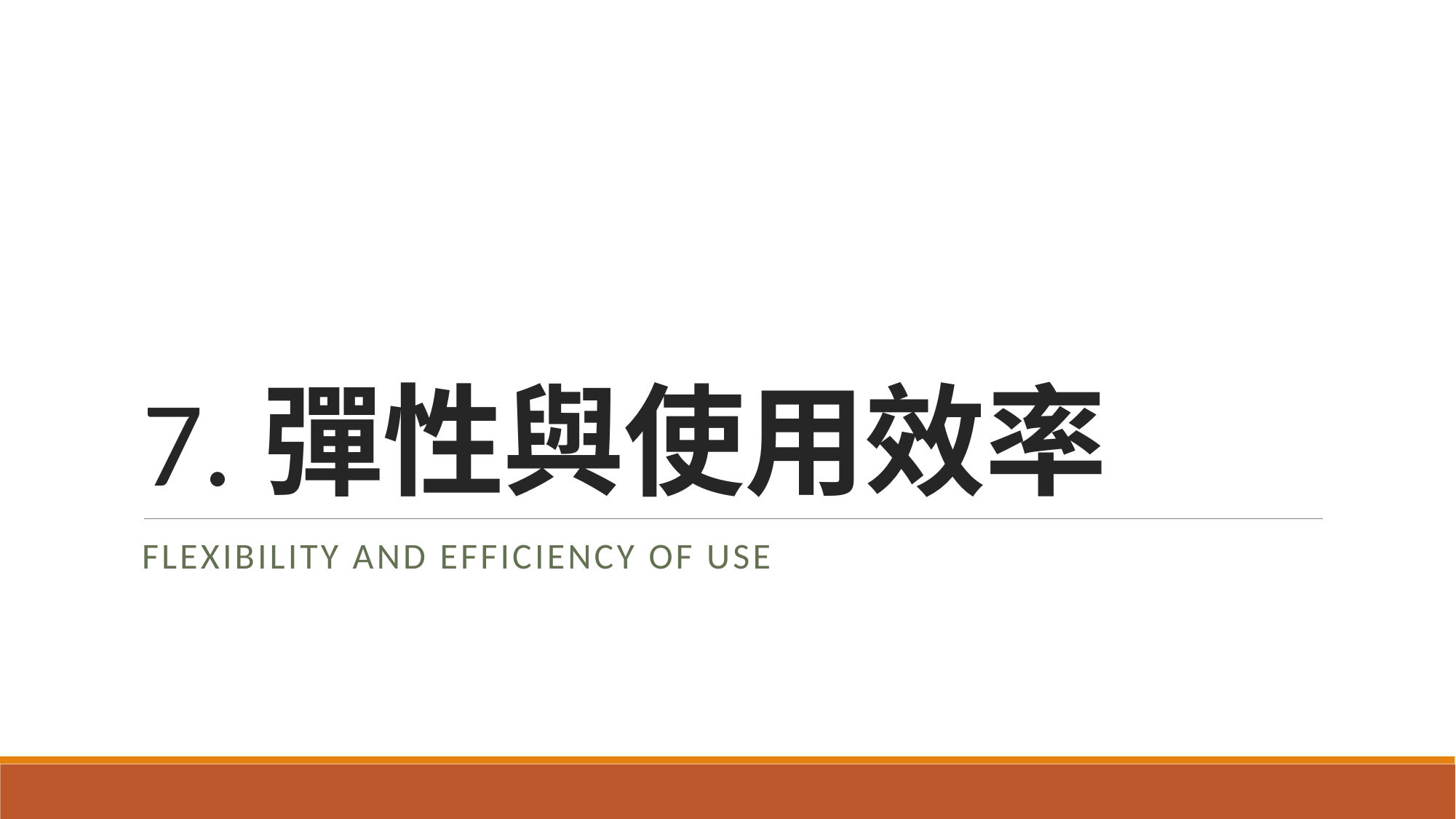

# 7.彈性與使用效率
Flexibility and efficiency of use